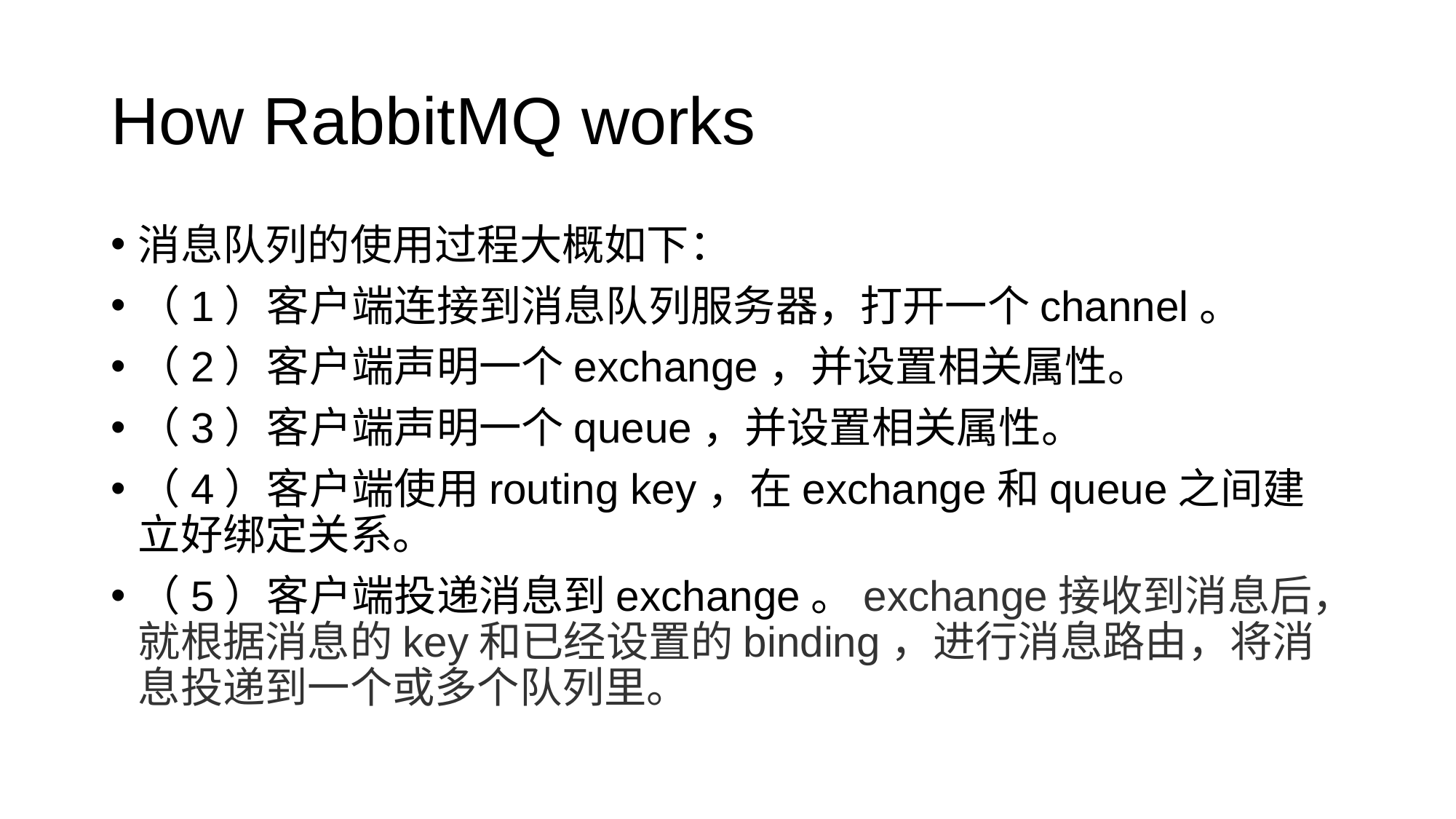

# How RabbitMQ works
消息队列的使用过程大概如下：
（1）客户端连接到消息队列服务器，打开一个channel。
（2）客户端声明一个exchange，并设置相关属性。
（3）客户端声明一个queue，并设置相关属性。
（4）客户端使用routing key，在exchange和queue之间建立好绑定关系。
（5）客户端投递消息到exchange。exchange接收到消息后，就根据消息的key和已经设置的binding，进行消息路由，将消息投递到一个或多个队列里。